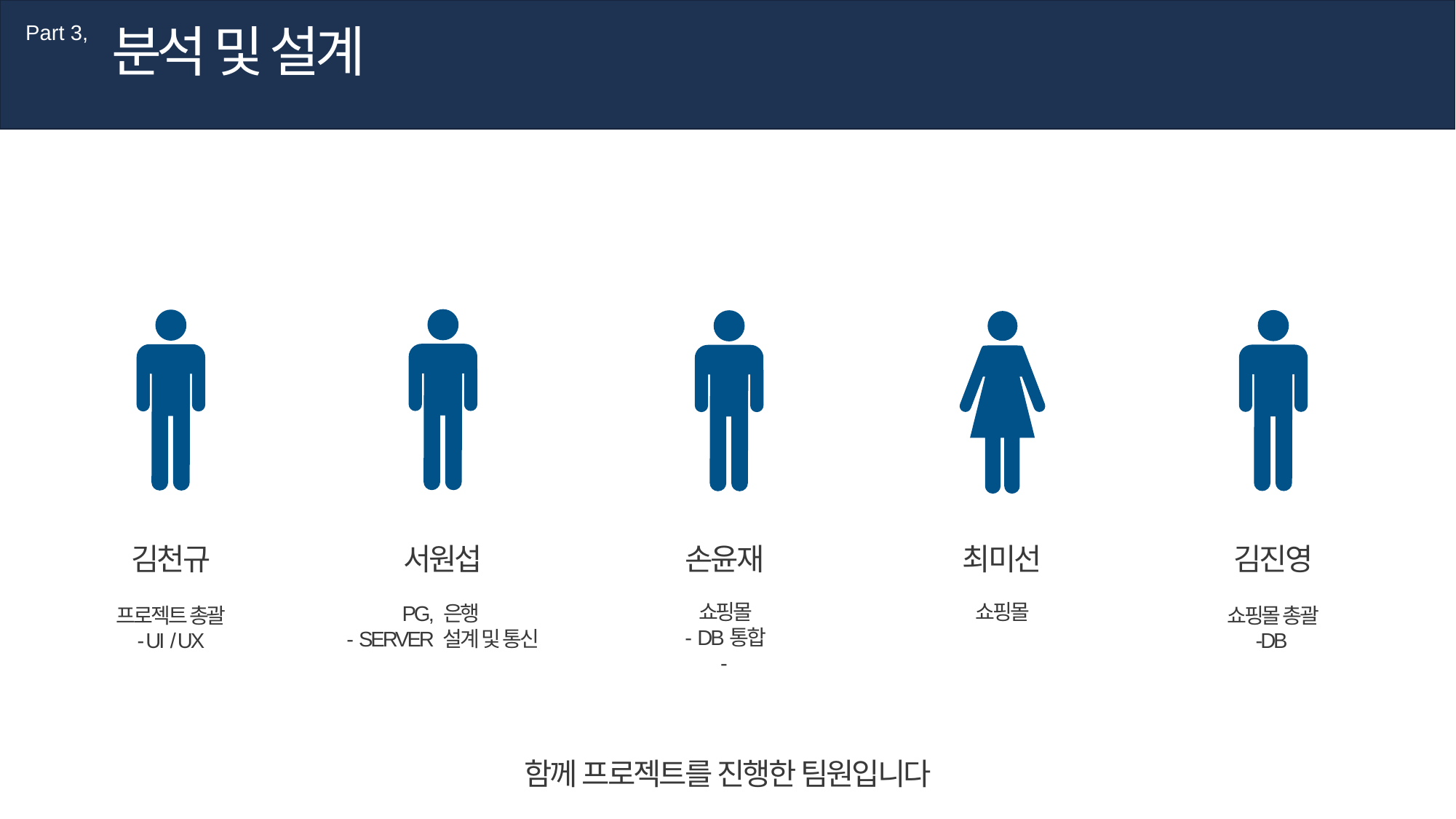

분석 및 설계
Part 3,

김천규
서원섭
PG, 은행
-  SERVER 설계 및 통신
손윤재
최미선
김진영
쇼핑몰
-  DB통합
-

쇼핑몰
프로젝트 총괄
- UI  / UX
쇼핑몰 총괄
-DB
함께 프로젝트를 진행한 팀원입니다